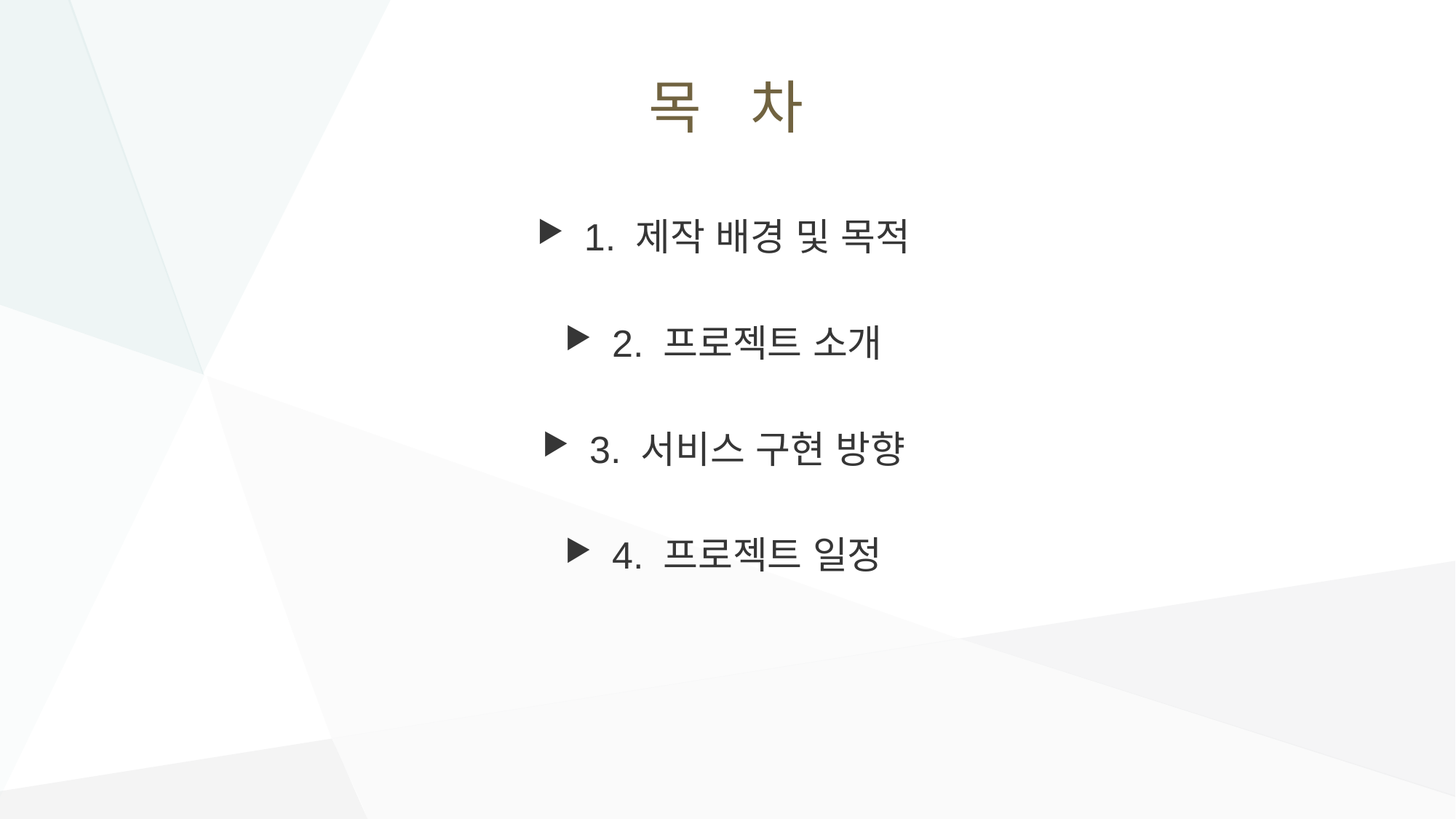

# 목   차

 1. 제작 배경 및 목적

 2. 프로젝트 소개

 3. 서비스 구현 방향

 4. 프로젝트 일정